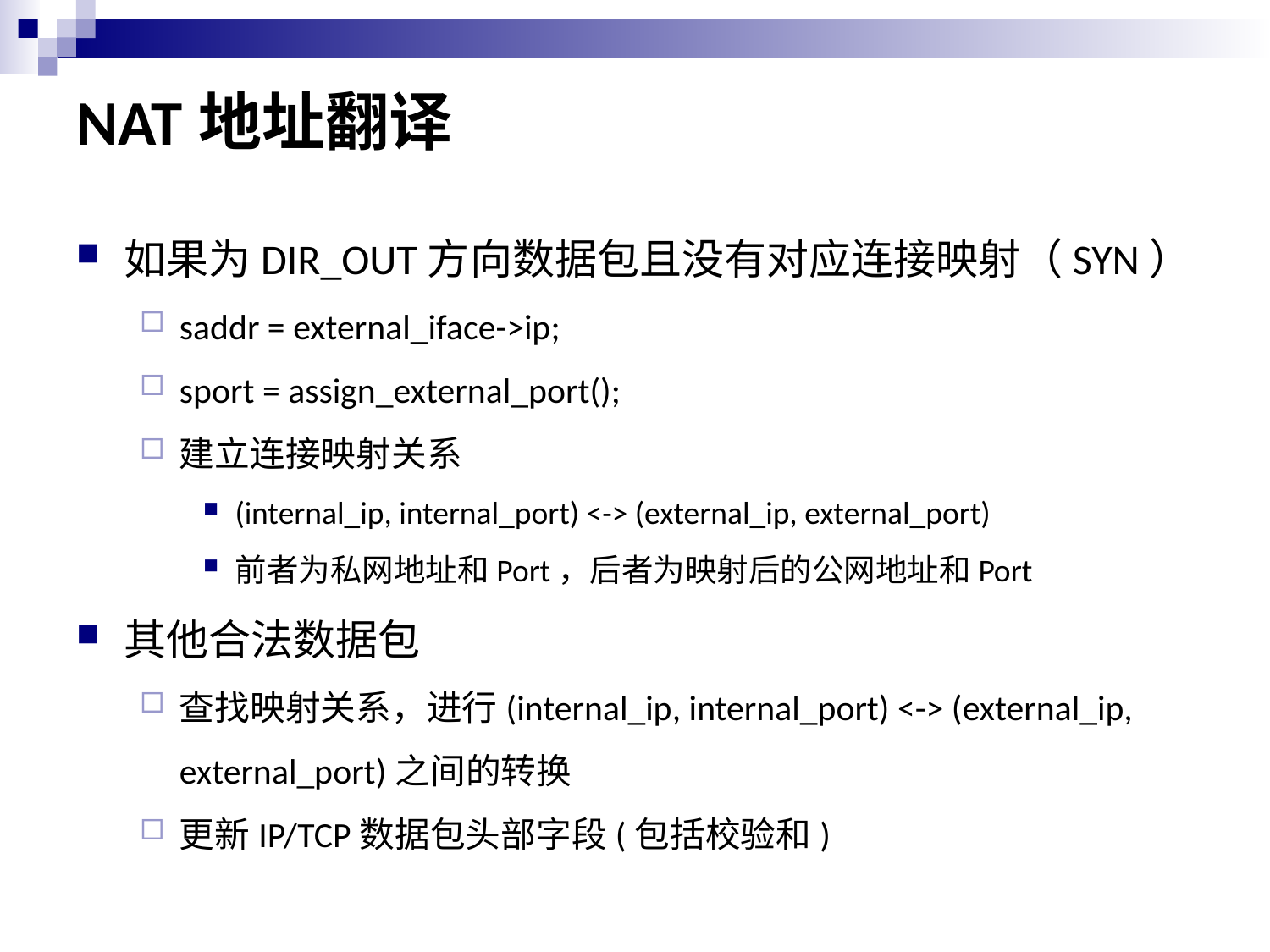

# NAT地址翻译
如果为DIR_OUT方向数据包且没有对应连接映射（SYN）
saddr = external_iface->ip;
sport = assign_external_port();
建立连接映射关系
(internal_ip, internal_port) <-> (external_ip, external_port)
前者为私网地址和Port，后者为映射后的公网地址和Port
其他合法数据包
查找映射关系，进行(internal_ip, internal_port) <-> (external_ip, external_port)之间的转换
更新IP/TCP数据包头部字段(包括校验和)